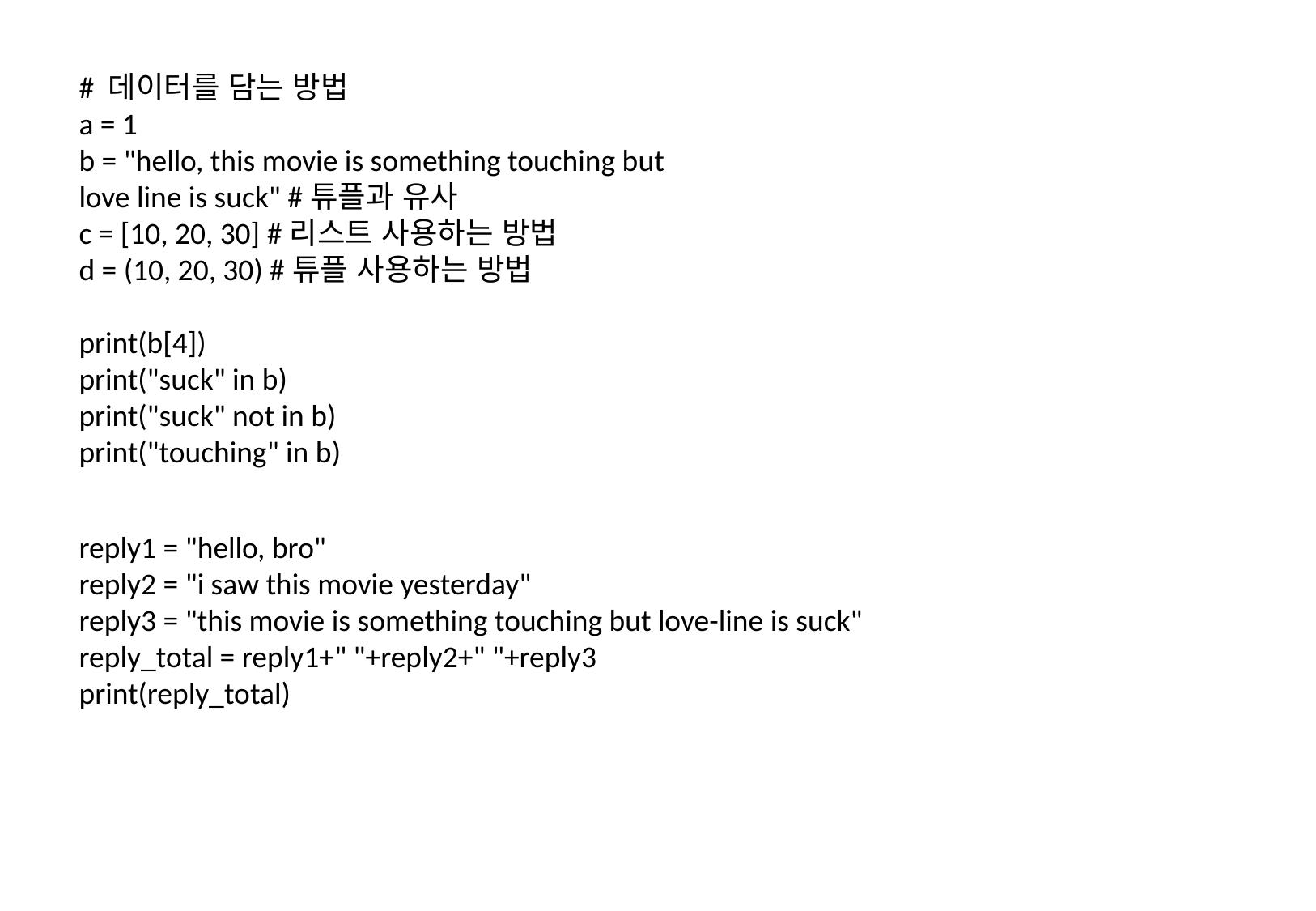

# 데이터를 담는 방법
a = 1
b = "hello, this movie is something touching but love line is suck" #튜플과 유사
c = [10, 20, 30] #리스트 사용하는 방법
d = (10, 20, 30) #튜플 사용하는 방법

print(b[4])
print("suck" in b)
print("suck" not in b)
print("touching" in b)
reply1 = "hello, bro"
reply2 = "i saw this movie yesterday"
reply3 = "this movie is something touching but love-line is suck"
reply_total = reply1+" "+reply2+" "+reply3
print(reply_total)